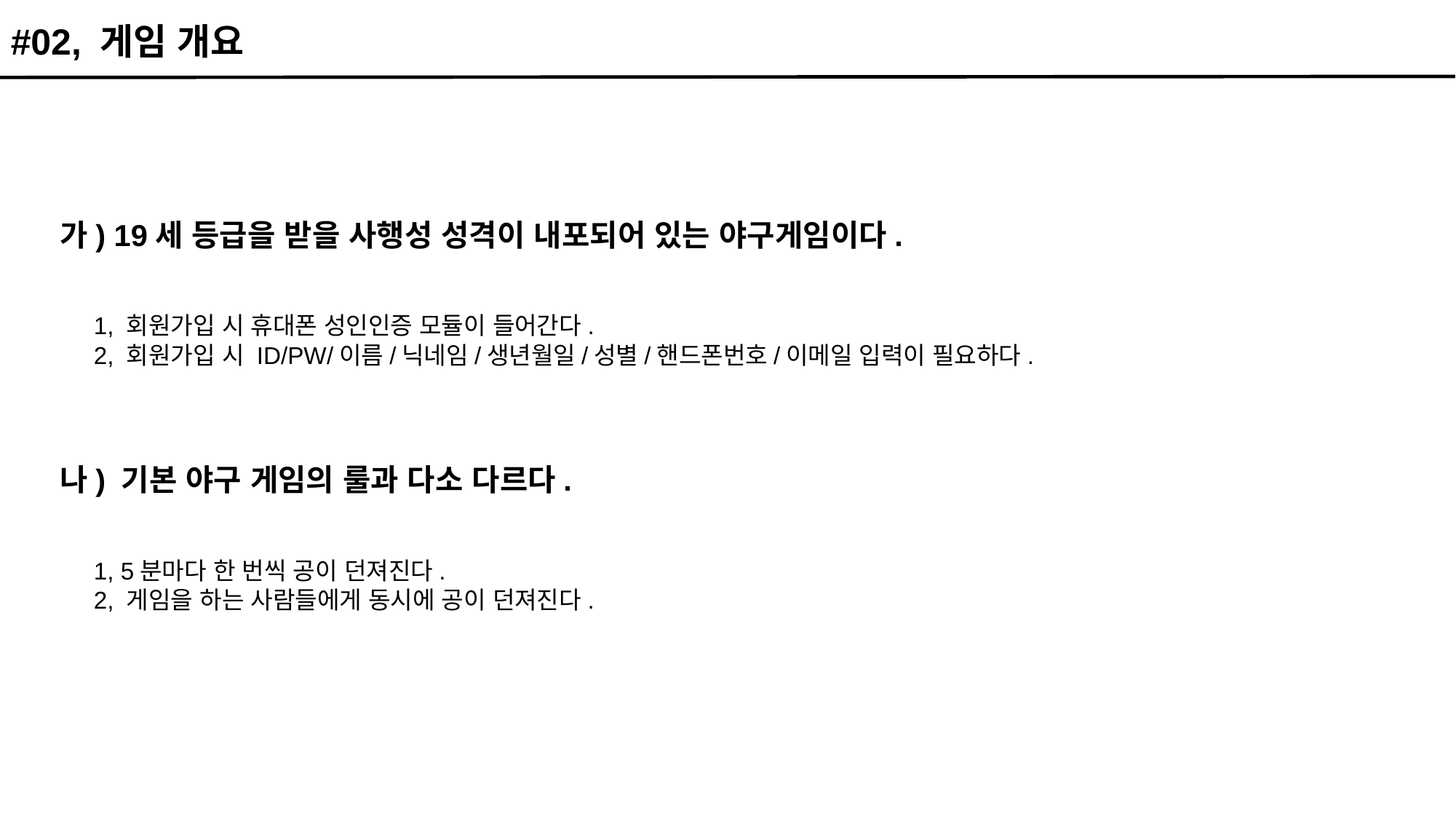

#02, 게임 개요
가) 19세 등급을 받을 사행성 성격이 내포되어 있는 야구게임이다.

     1, 회원가입 시 휴대폰 성인인증 모듈이 들어간다.
     2, 회원가입 시 ID/PW/이름/닉네임/생년월일/성별/핸드폰번호/이메일 입력이 필요하다.
나) 기본 야구 게임의 룰과 다소 다르다.

     1, 5분마다 한 번씩 공이 던져진다.
     2, 게임을 하는 사람들에게 동시에 공이 던져진다.